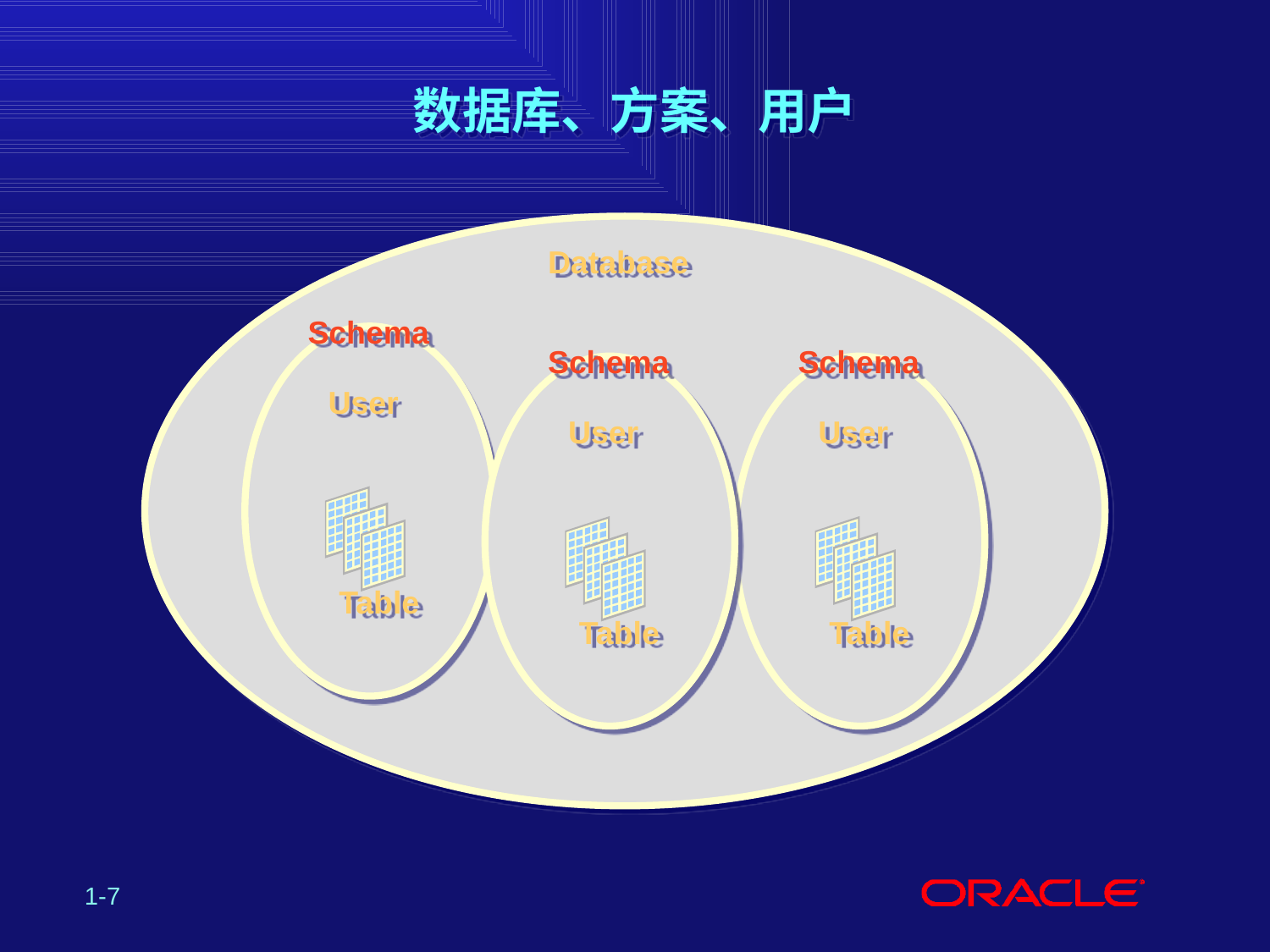

# 数据库、方案、用户

Database
Schema

User

Table
Schema

User

Table
Schema

User

Table